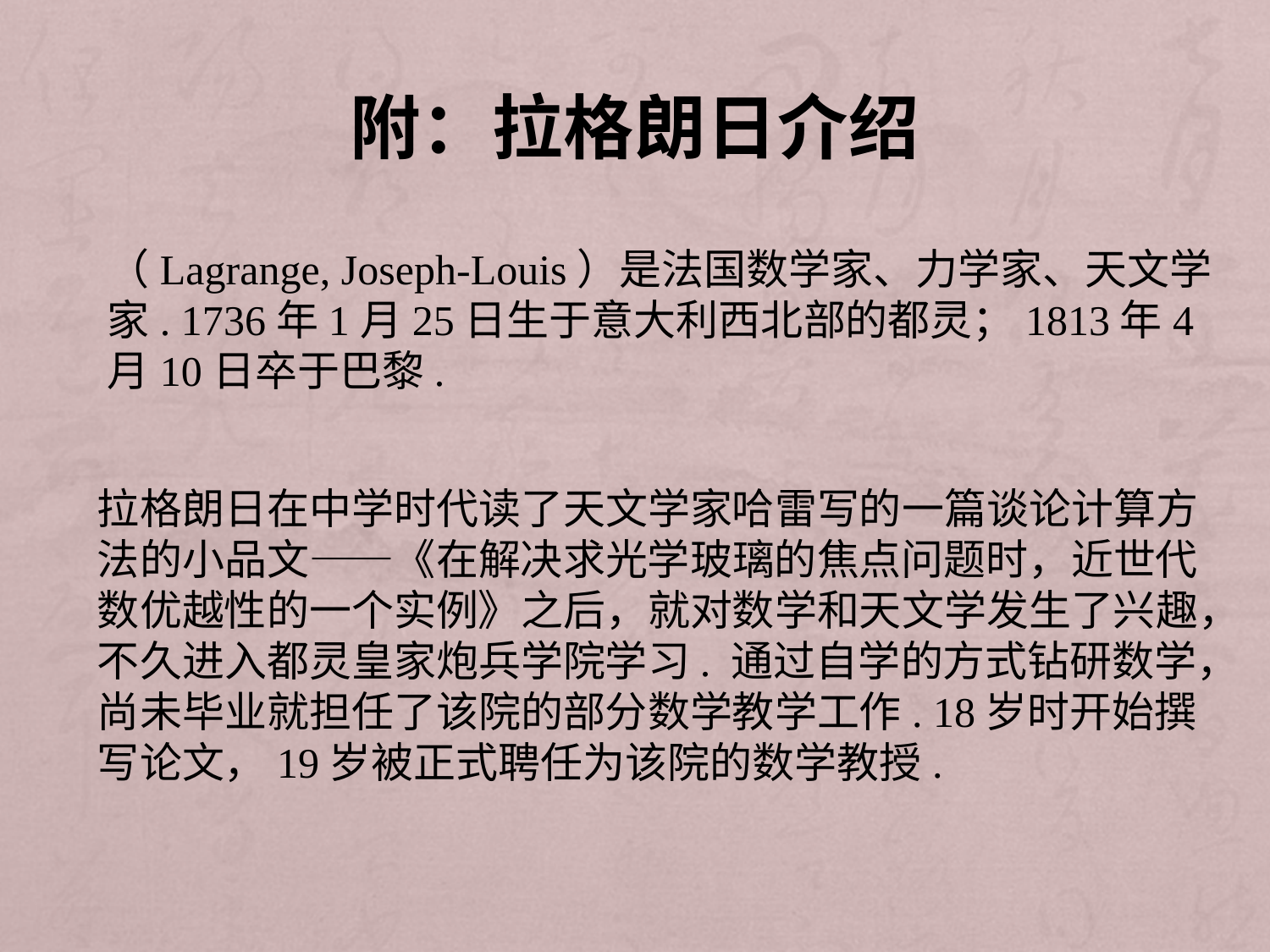

# 附：拉格朗日介绍
（Lagrange, Joseph-Louis）是法国数学家、力学家、天文学家. 1736年1月25日生于意大利西北部的都灵；1813年4月10日卒于巴黎.
拉格朗日在中学时代读了天文学家哈雷写的一篇谈论计算方法的小品文——《在解决求光学玻璃的焦点问题时，近世代数优越性的一个实例》之后，就对数学和天文学发生了兴趣，不久进入都灵皇家炮兵学院学习. 通过自学的方式钻研数学，尚未毕业就担任了该院的部分数学教学工作. 18岁时开始撰写论文，19岁被正式聘任为该院的数学教授.